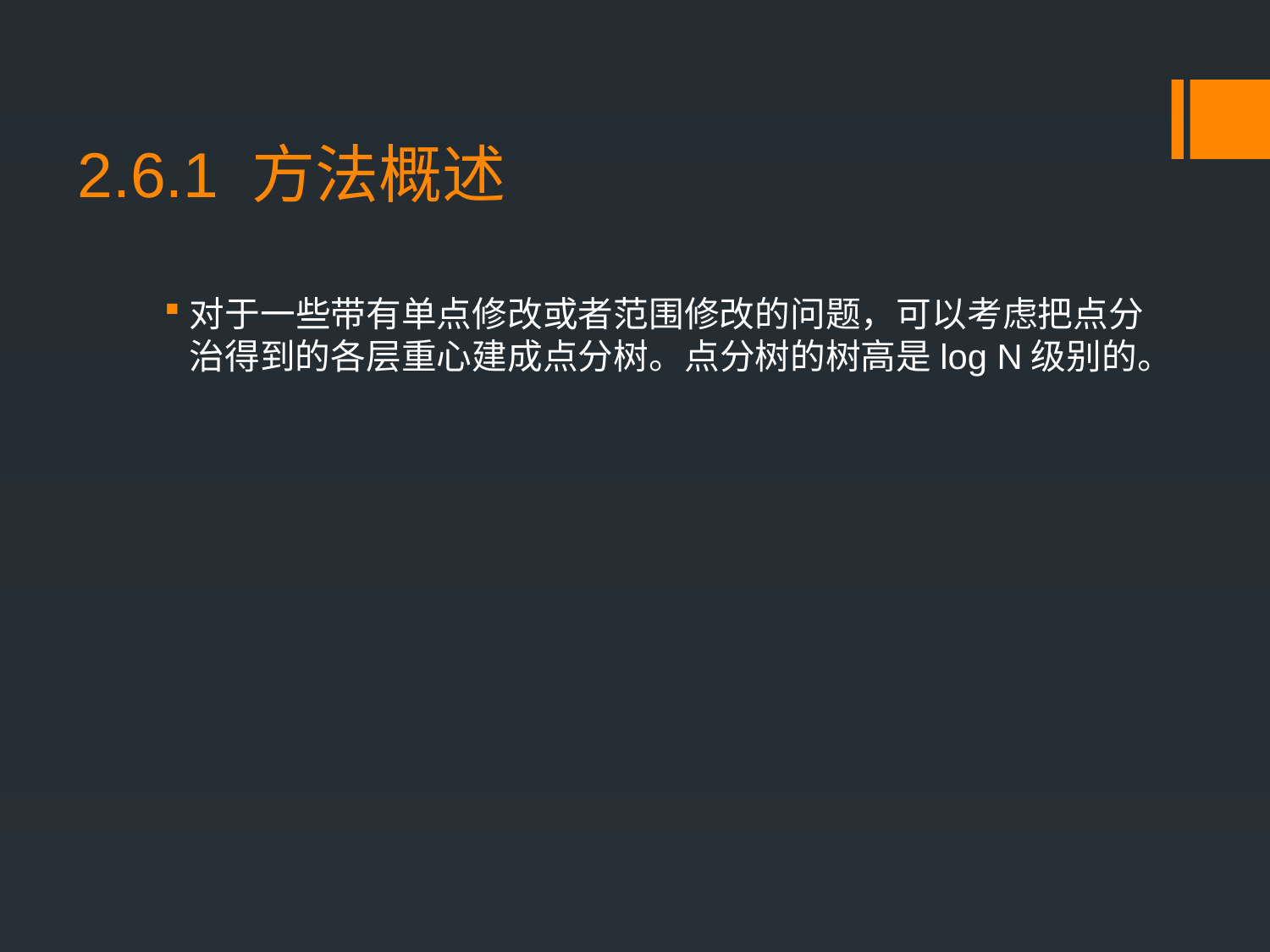

# 2.6.1 方法概述

对于一些带有单点修改或者范围修改的问题，可以考虑把点分治得到的各层重心建成点分树。点分树的树高是log N级别的。